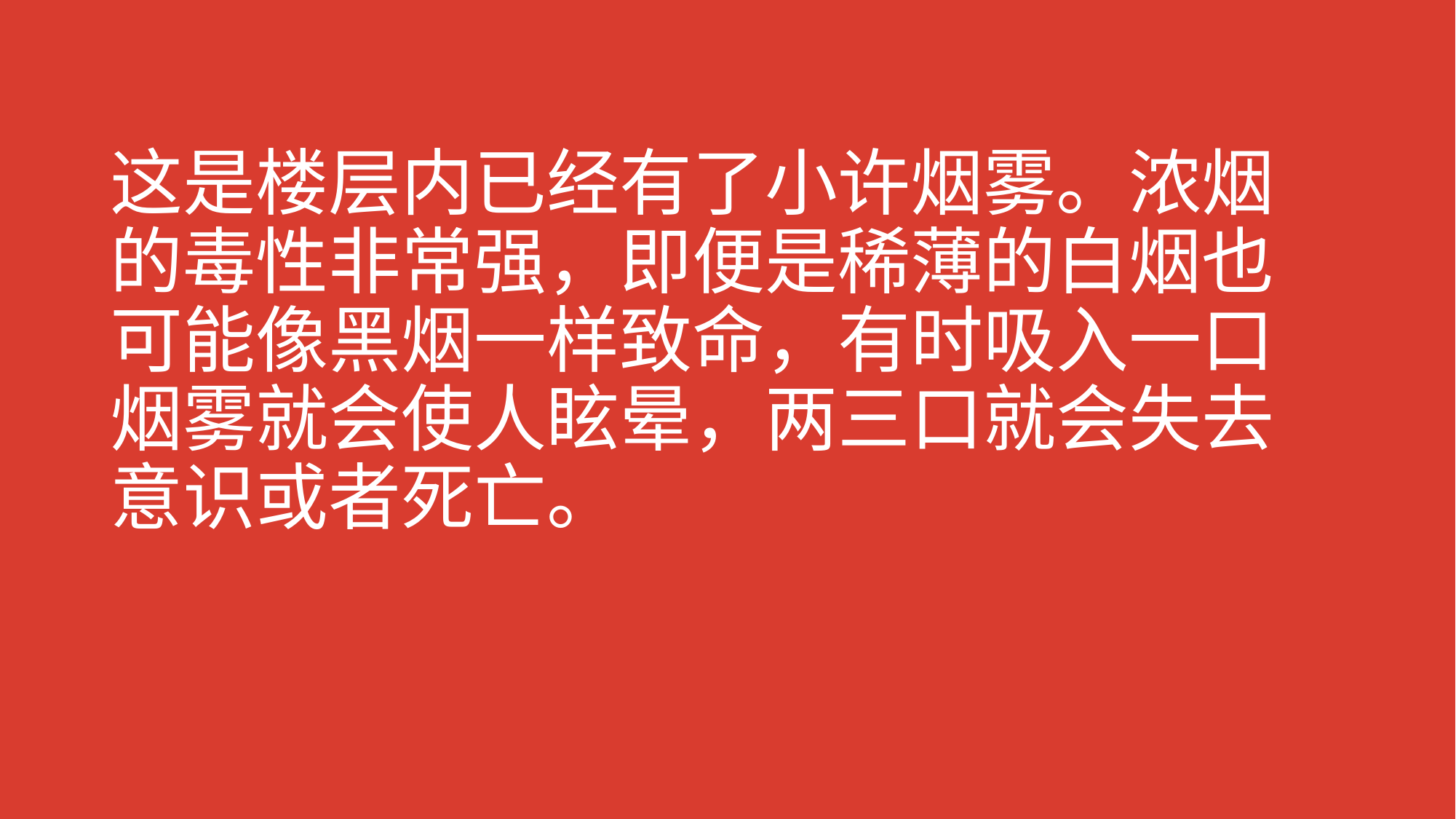

# 这是楼层内已经有了小许烟雾。浓烟的毒性非常强，即便是稀薄的白烟也可能像黑烟一样致命，有时吸入一口烟雾就会使人眩晕，两三口就会失去意识或者死亡。